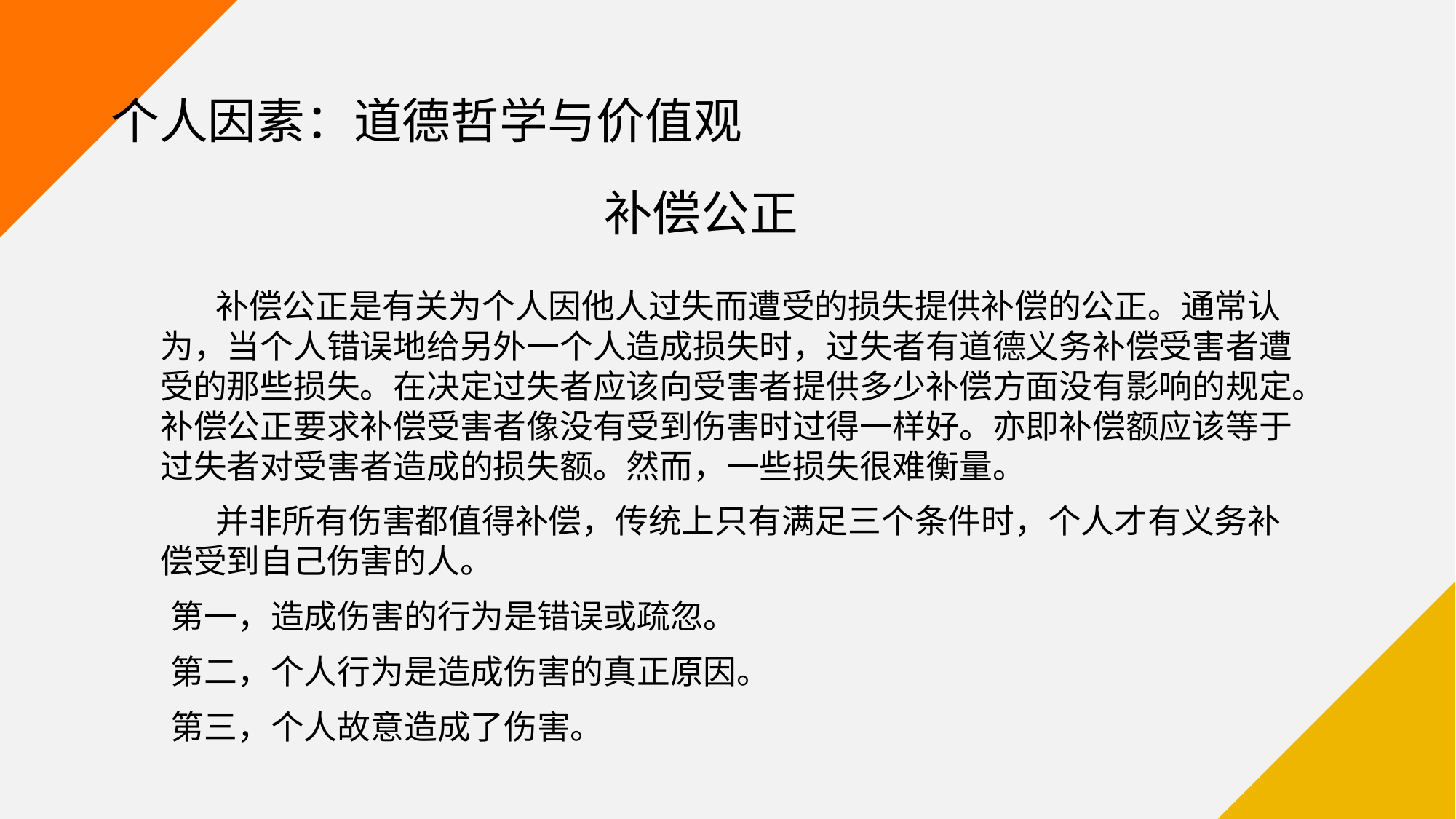

# 个人因素：道德哲学与价值观
补偿公正
          补偿公正是有关为个人因他人过失而遭受的损失提供补偿的公正。通常认为，当个人错误地给另外一个人造成损失时，过失者有道德义务补偿受害者遭受的那些损失。在决定过失者应该向受害者提供多少补偿方面没有影响的规定。补偿公正要求补偿受害者像没有受到伤害时过得一样好。亦即补偿额应该等于过失者对受害者造成的损失额。然而，一些损失很难衡量。
          并非所有伤害都值得补偿，传统上只有满足三个条件时，个人才有义务补偿受到自己伤害的人。
    第一，造成伤害的行为是错误或疏忽。
    第二，个人行为是造成伤害的真正原因。
    第三，个人故意造成了伤害。